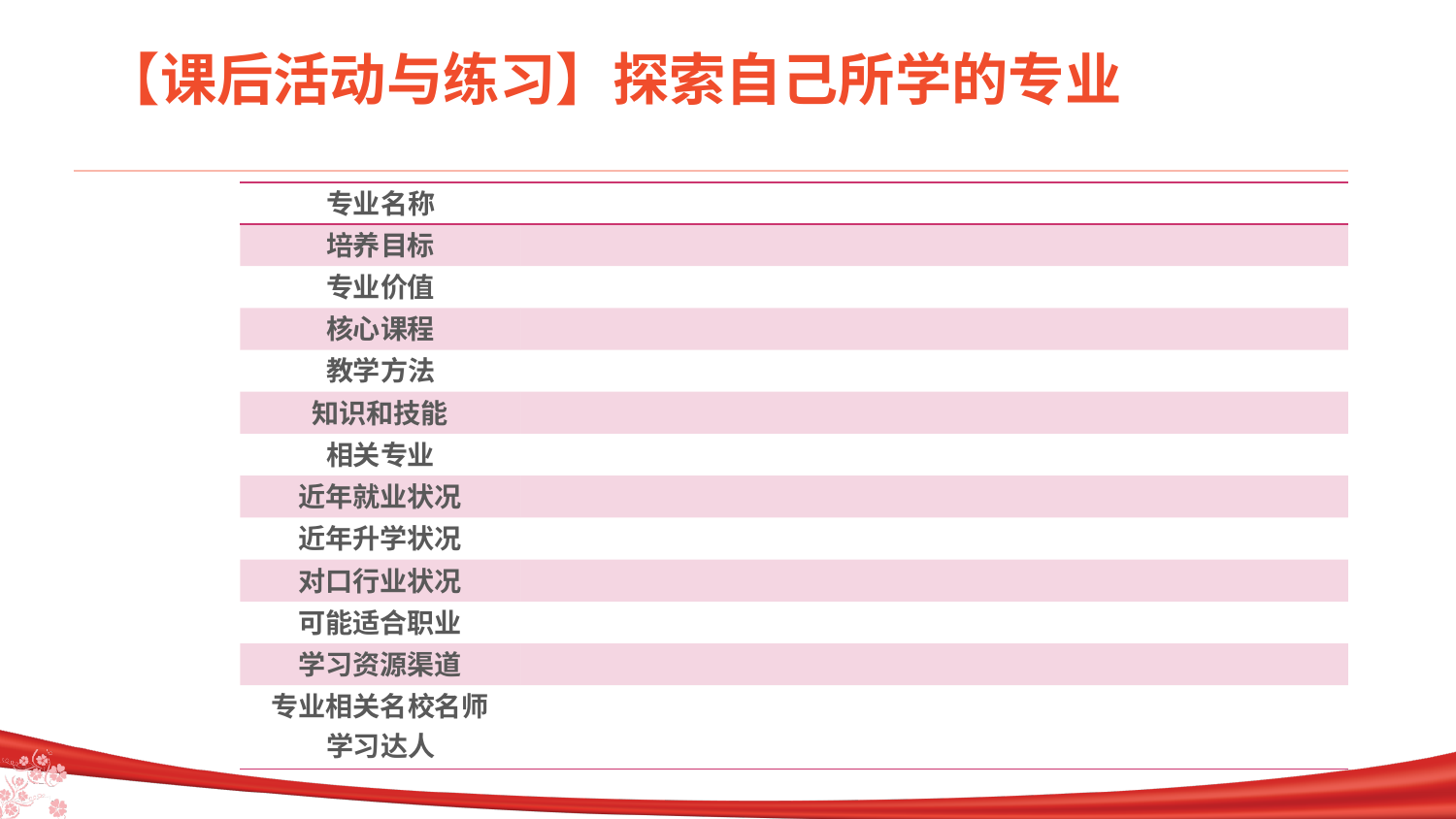

【课后活动与练习】探索自己所学的专业

| 专业名称 |  |
| --- | --- |
| 培养目标 |  |
| 专业价值 |  |
| 核心课程 |  |
| 教学方法 |  |
| 知识和技能 |  |
| 相关专业 |  |
| 近年就业状况 |  |
| 近年升学状况 |  |
| 对口行业状况 |  |
| 可能适合职业 |  |
| 学习资源渠道 |  |
| 专业相关名校名师 学习达人 |  |